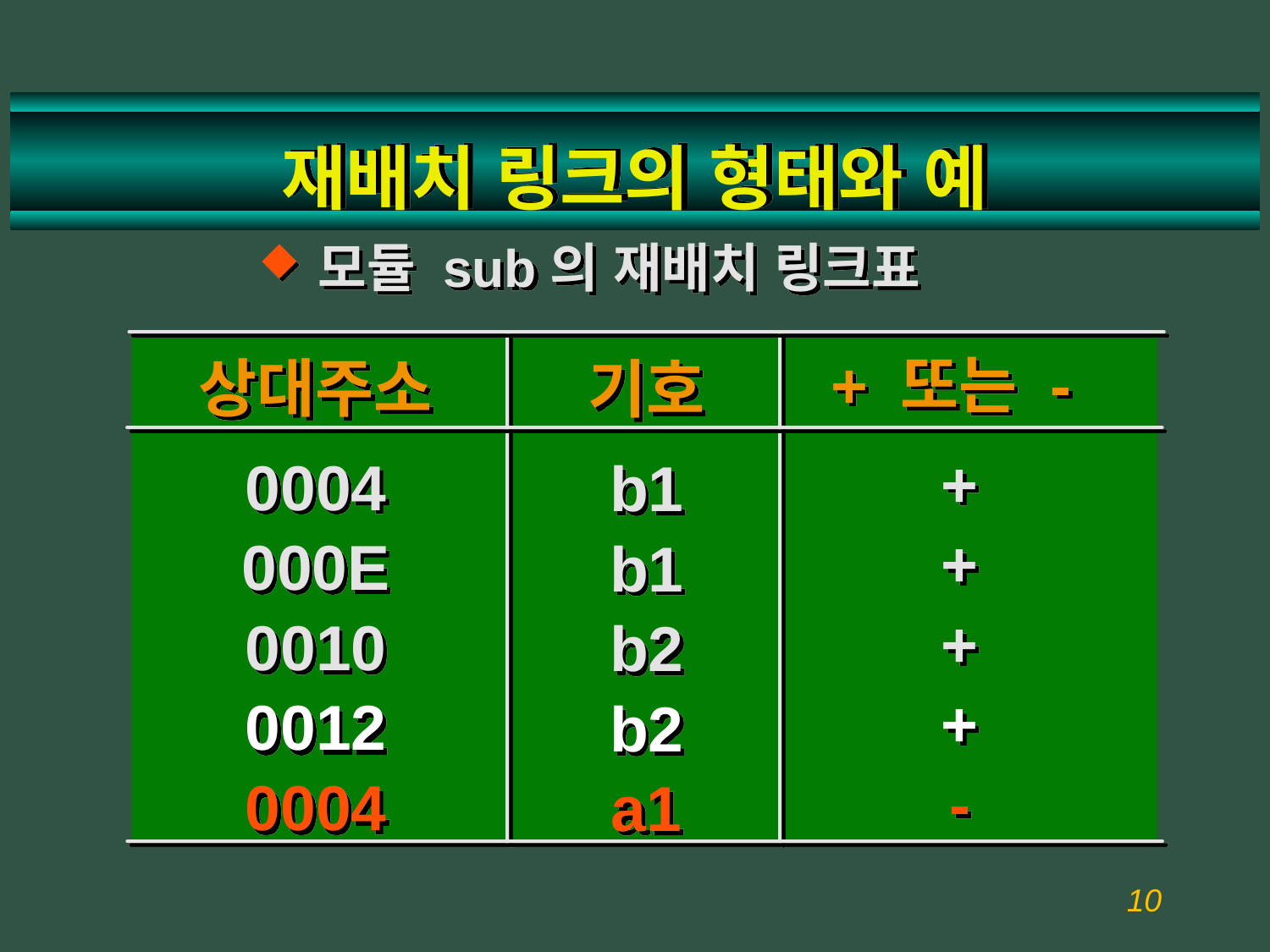

# 재배치 링크의 형태와 예
모듈 sub의 재배치 링크표

+ 또는 -
+
+
+
+
-

상대주소
0004
000E
0010
0012
0004
기호
b1
b1
b2
b2
a1

10